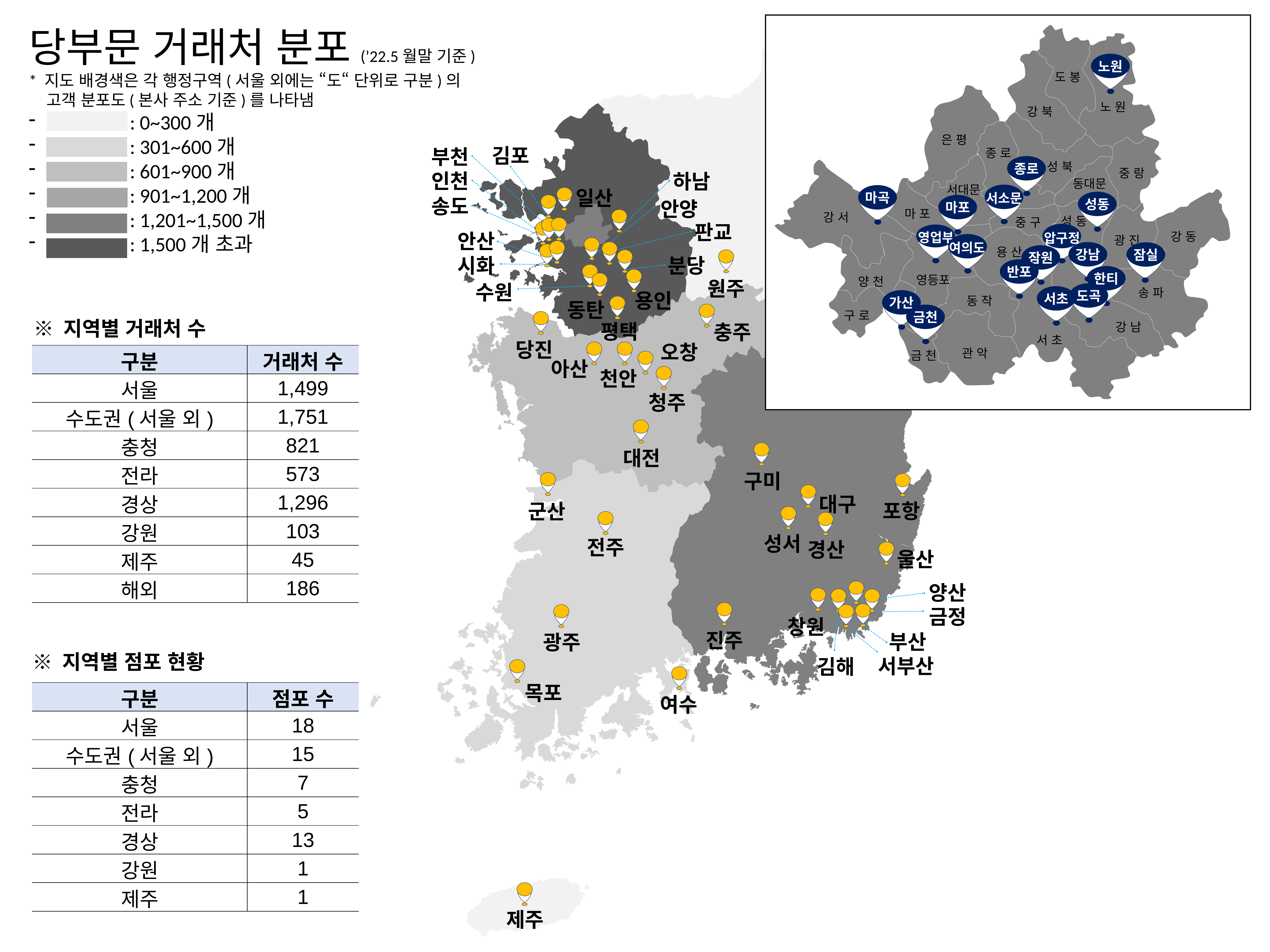

노원

도 봉
노 원
강 북
은 평
종 로
종로

성 북
중 랑
동대문
서대문

마곡

서소문
성동

마포

마 포
강 서
성 동
중 구

압구정

강 동
영업부
광 진

여의도
강남

잠실

용 산
잠원

반포

한티

영등포
양 천
도곡

송 파
서초

가산

동 작
금천

구 로
강 남
서 초
관 악
금 천
당부문 거래처 분포(’22.5월말 기준)
* 지도 배경색은 각 행정구역(서울 외에는 “도“ 단위로 구분)의
   고객 분포도(본사 주소 기준)를 나타냄
                  : 0~300개
                  : 301~600개
                  : 601~900개
                  : 901~1,200개
                  : 1,201~1,500개
                  : 1,500개 초과

김포
부천
인천
하남
일산
송도
안양
판교
안산
시화
분당
원주
수원
용인
동탄
평택
충주
당진
오창
아산
천안
청주
대전
구미
대구
포항
군산
성서
전주
경산
울산
양산
금정
창원
진주
부산
광주
서부산
김해
목포
여수
제주

※ 지역별 거래처 수
| 구분 | 거래처 수 |
| --- | --- |
| 서울 | 1,499 |
| 수도권(서울 외) | 1,751 |
| 충청 | 821 |
| 전라 | 573 |
| 경상 | 1,296 |
| 강원 | 103 |
| 제주 | 45 |
| 해외 | 186 |

※ 지역별 점포 현황
| 구분 | 점포 수 |
| --- | --- |
| 서울 | 18 |
| 수도권(서울 외) | 15 |
| 충청 | 7 |
| 전라 | 5 |
| 경상 | 13 |
| 강원 | 1 |
| 제주 | 1 |